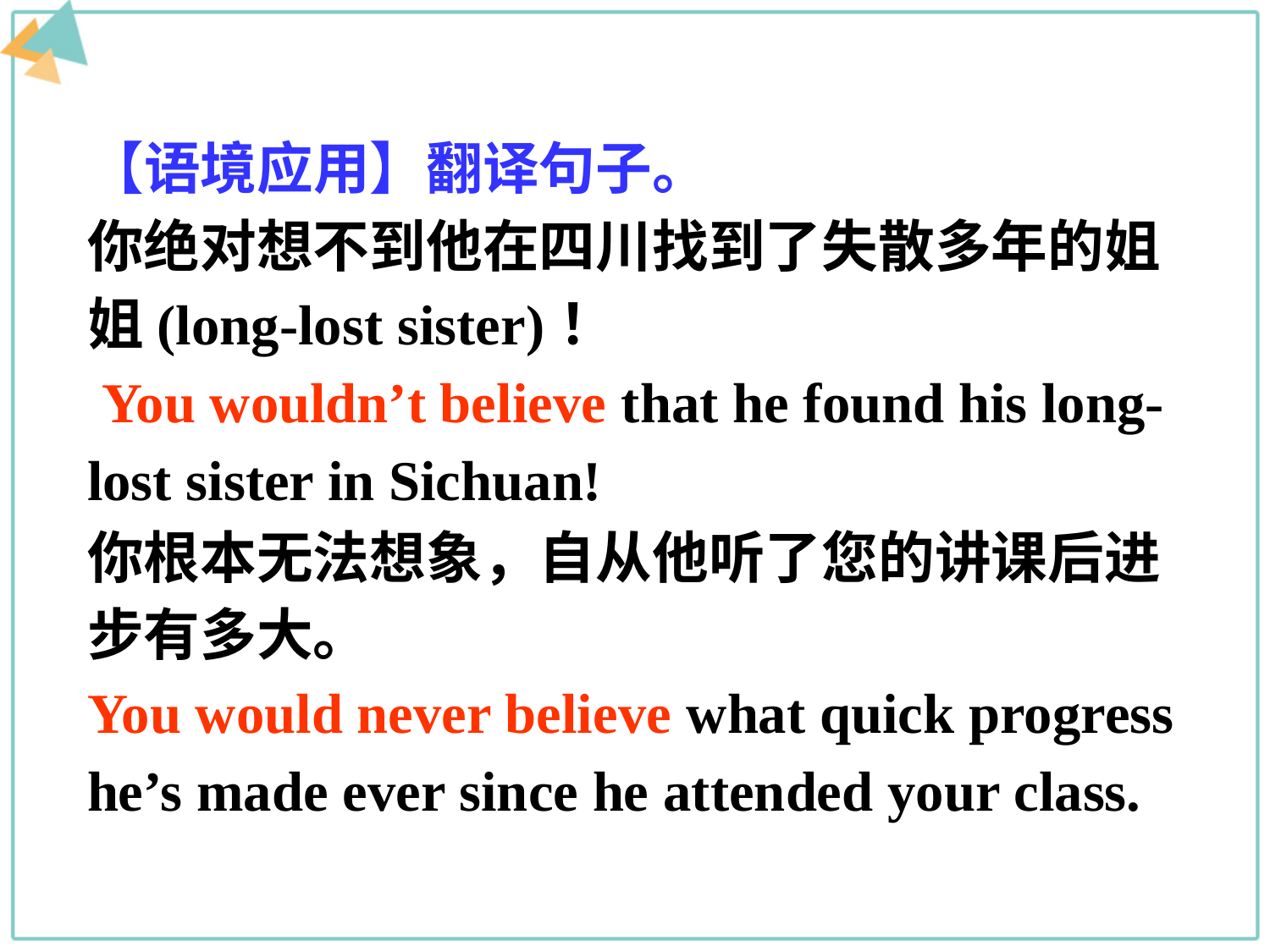

【语境应用】翻译句子。
你绝对想不到他在四川找到了失散多年的姐姐(long-lost sister)！
 You wouldn’t believe that he found his long-lost sister in Sichuan!
你根本无法想象，自从他听了您的讲课后进步有多大。
You would never believe what quick progress he’s made ever since he attended your class.